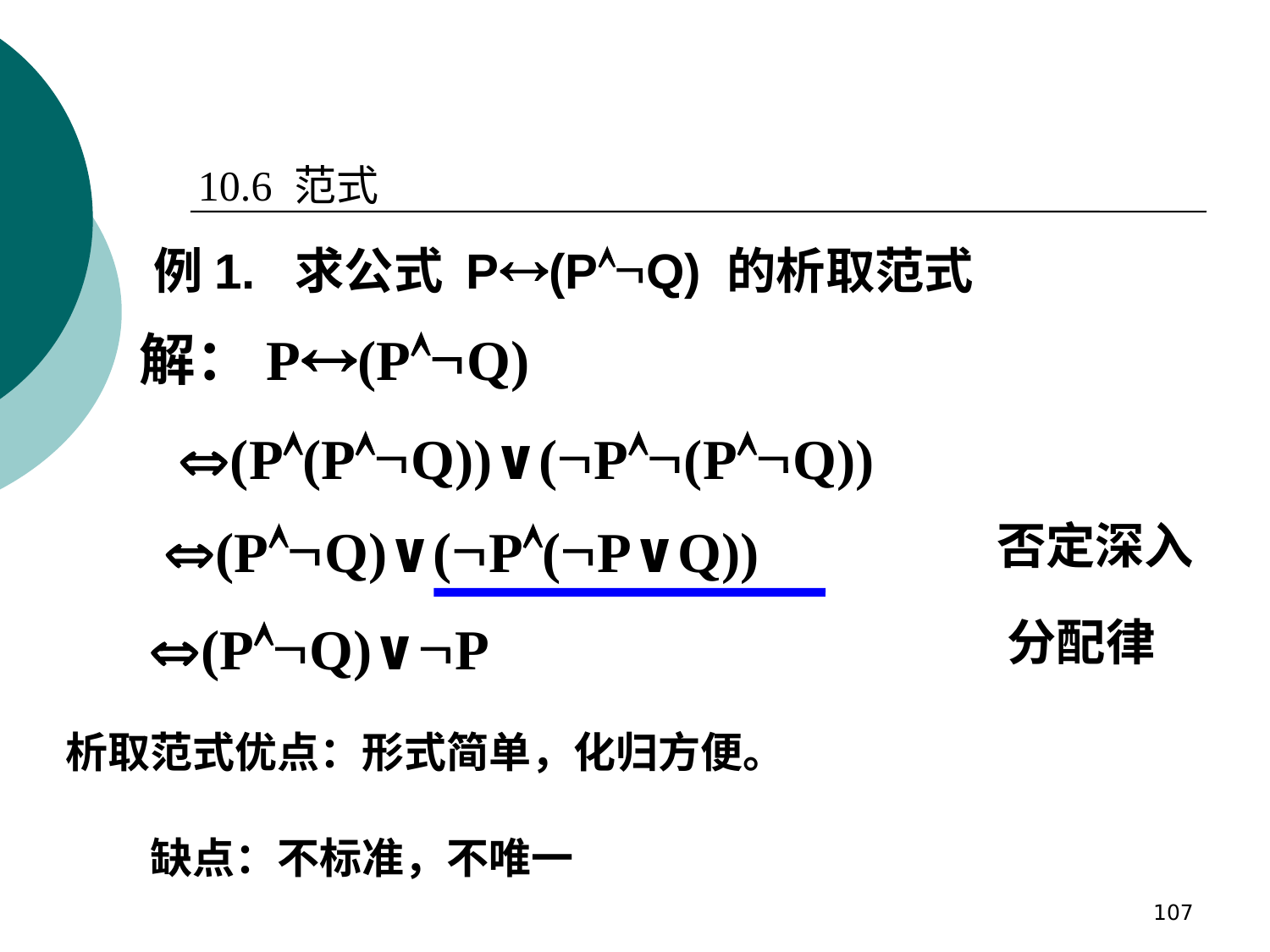

10.6 范式
例1.  求公式 P↔(P∧¬Q) 的析取范式
解：P↔(P∧¬Q)
⇔(P∧(P∧¬Q))∨(¬P∧¬(P∧¬Q))
否定深入
⇔(P∧¬Q)∨(¬P∧(¬P∨Q))

分配律
⇔(P∧¬Q)∨¬P
析取范式优点：形式简单，化归方便。
缺点：不标准，不唯一
107